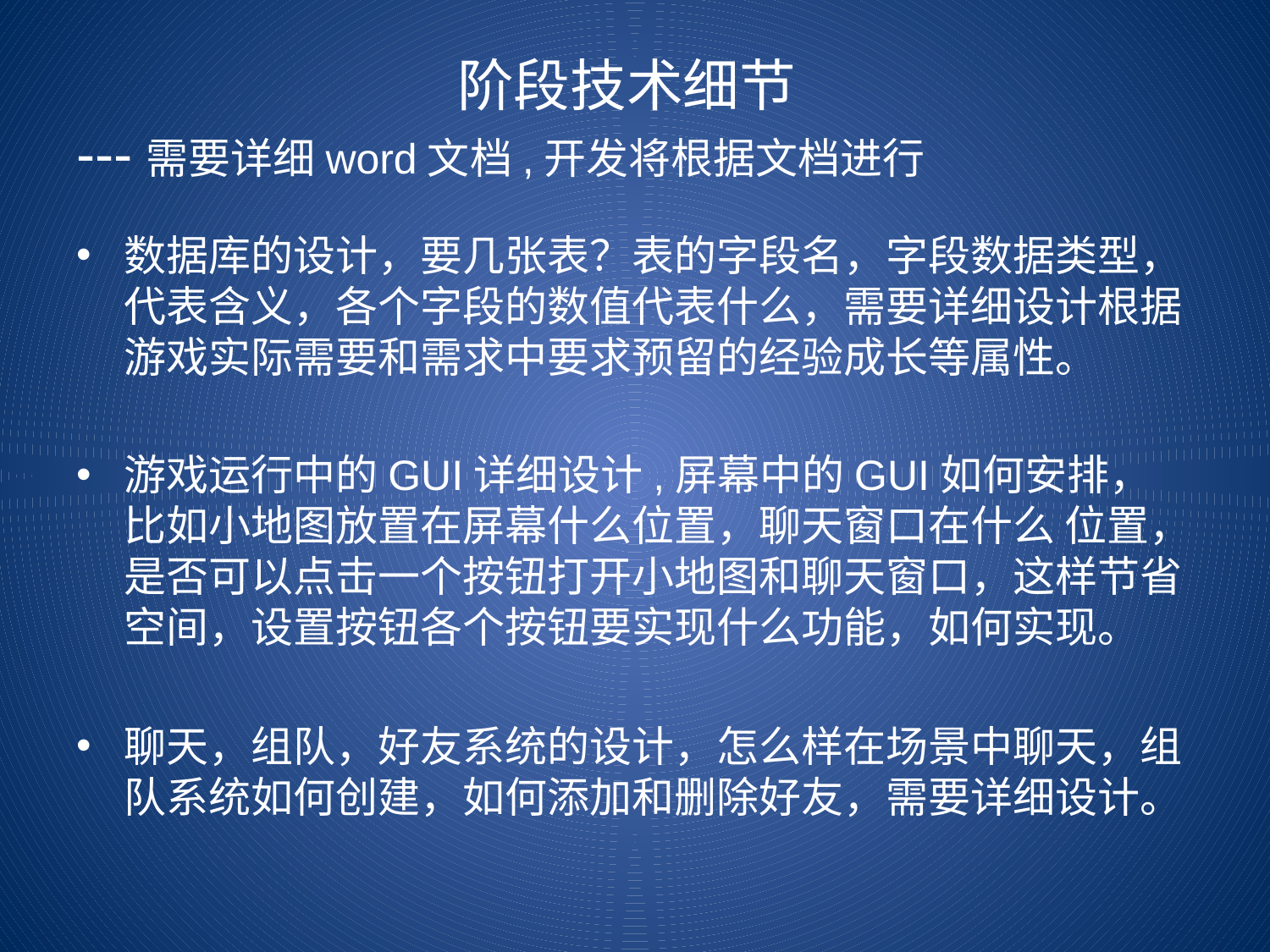

# 阶段技术细节 ---需要详细word文档,开发将根据文档进行
数据库的设计，要几张表？表的字段名，字段数据类型，代表含义，各个字段的数值代表什么，需要详细设计根据游戏实际需要和需求中要求预留的经验成长等属性。

游戏运行中的GUI详细设计,屏幕中的GUI如何安排，比如小地图放置在屏幕什么位置，聊天窗口在什么 位置，是否可以点击一个按钮打开小地图和聊天窗口，这样节省空间，设置按钮各个按钮要实现什么功能，如何实现。

聊天，组队，好友系统的设计，怎么样在场景中聊天，组队系统如何创建，如何添加和删除好友，需要详细设计。